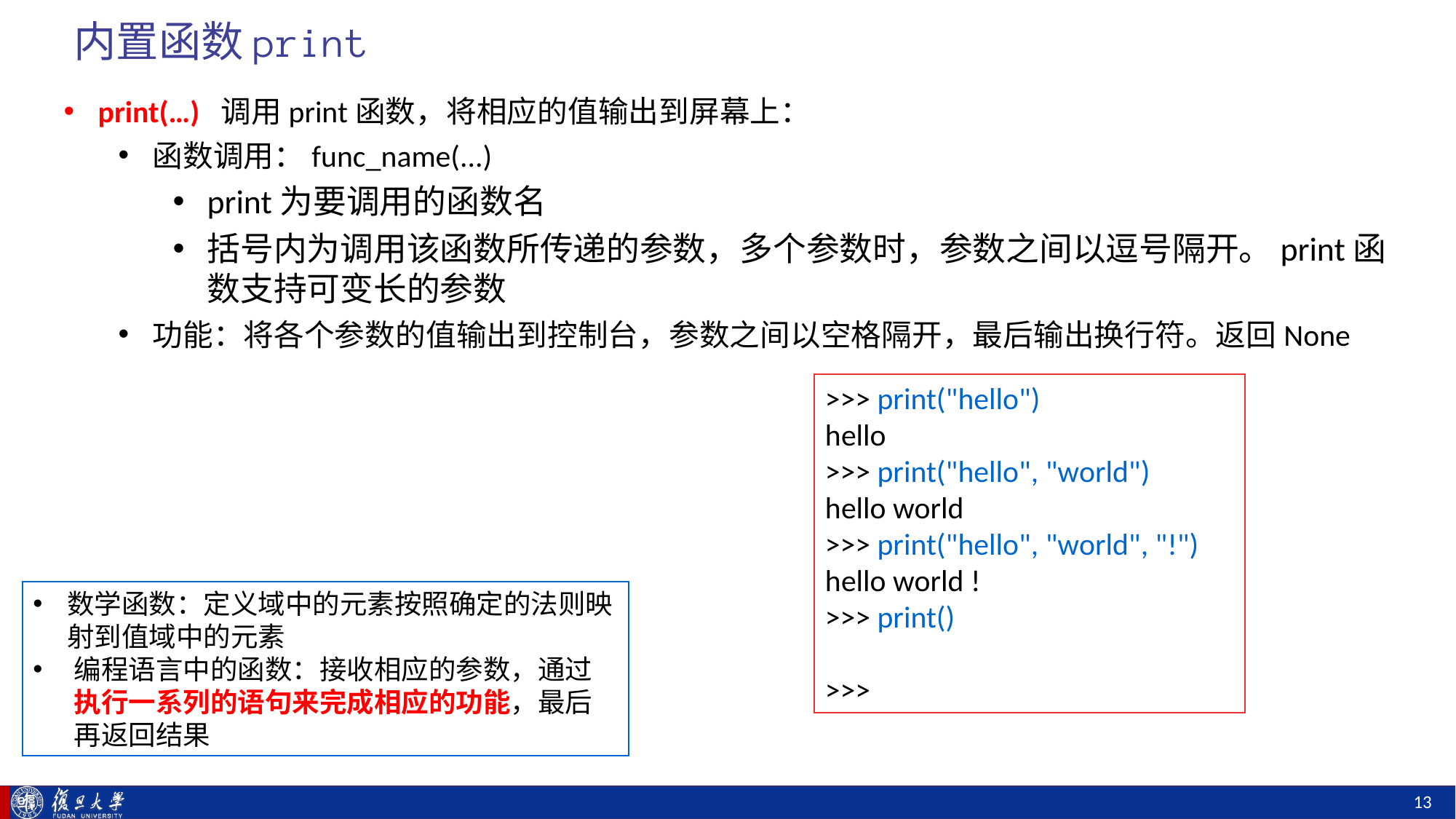

# 内置函数print
print(…)  调用print函数，将相应的值输出到屏幕上：
函数调用：func_name(...)
print为要调用的函数名
括号内为调用该函数所传递的参数，多个参数时，参数之间以逗号隔开。print函数支持可变长的参数
功能：将各个参数的值输出到控制台，参数之间以空格隔开，最后输出换行符。返回None

>>> print("hello")
hello
>>> print("hello", "world")
hello world
>>> print("hello", "world", "!")
hello world !
>>> print()

>>>
数学函数：定义域中的元素按照确定的法则映射到值域中的元素
编程语言中的函数：接收相应的参数，通过执行一系列的语句来完成相应的功能，最后再返回结果